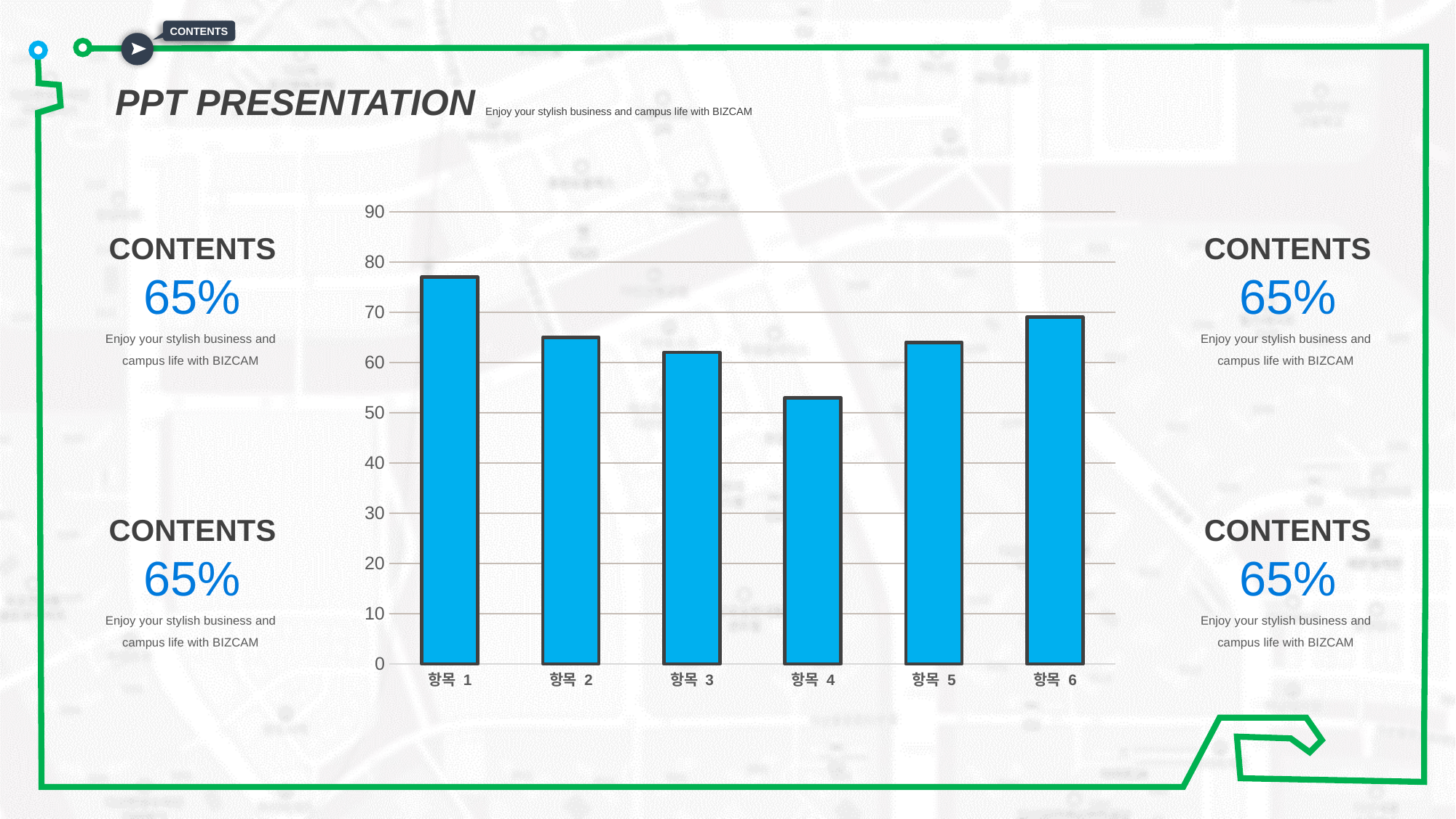

CONTENTS

PPT PRESENTATION Enjoy your stylish business and campus life with BIZCAM

### Chart

| Category | 계열 1 |
|---|---|
| 항목 1 | 77.0 |
| 항목 2 | 65.0 |
| 항목 3 | 62.0 |
| 항목 4 | 53.0 |
| 항목 5 | 64.0 |
| 항목 6 | 69.0 |
CONTENTS
65%
Enjoy your stylish business and
campus life with BIZCAM
CONTENTS
65%
Enjoy your stylish business and
campus life with BIZCAM
CONTENTS
65%
Enjoy your stylish business and
campus life with BIZCAM
CONTENTS
65%
Enjoy your stylish business and
campus life with BIZCAM